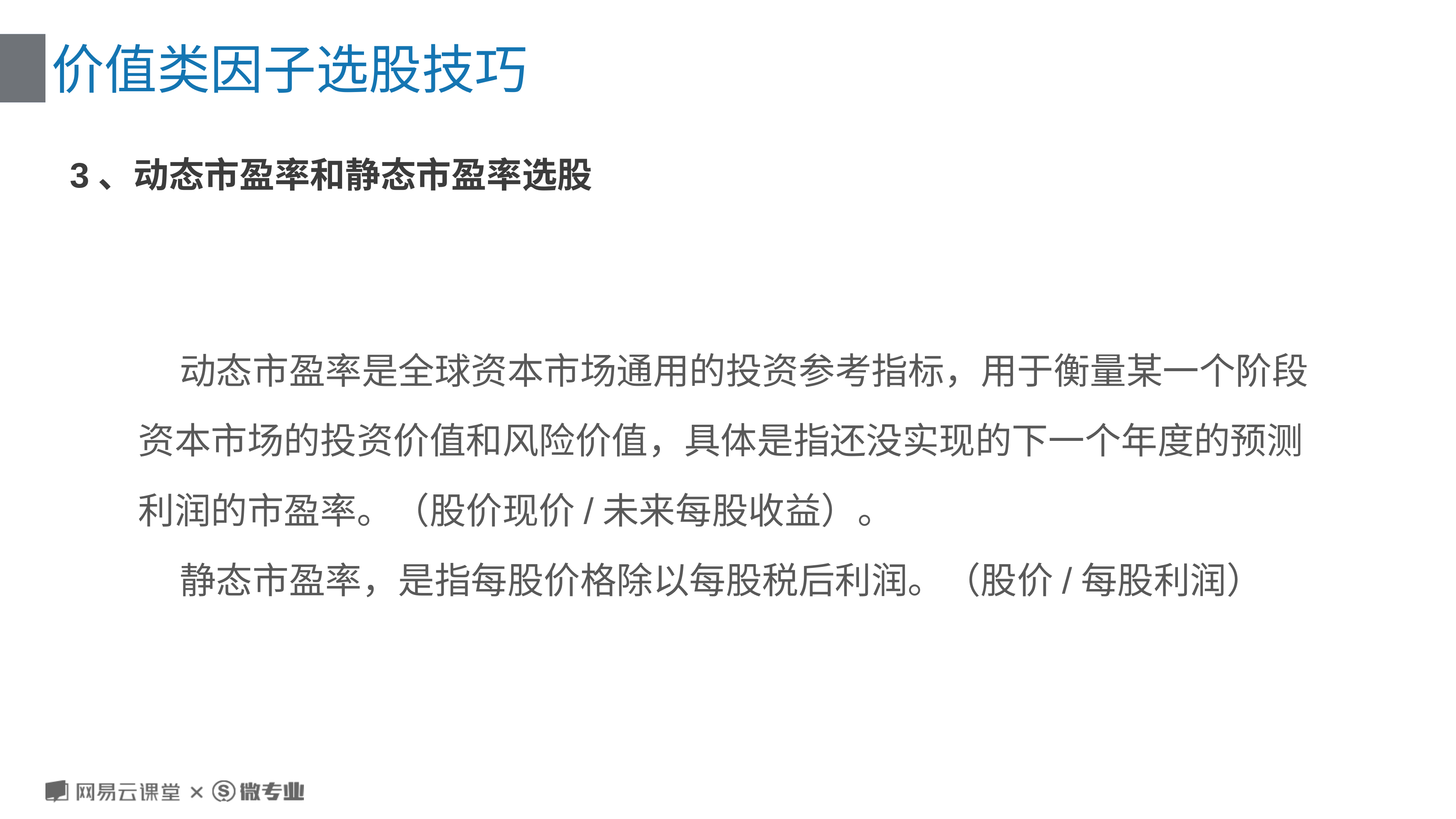

# 价值类因子选股技巧
3、动态市盈率和静态市盈率选股
    动态市盈率是全球资本市场通用的投资参考指标，用于衡量某一个阶段资本市场的投资价值和风险价值，具体是指还没实现的下一个年度的预测利润的市盈率。（股价现价/未来每股收益）。
    静态市盈率，是指每股价格除以每股税后利润。（股价/每股利润）